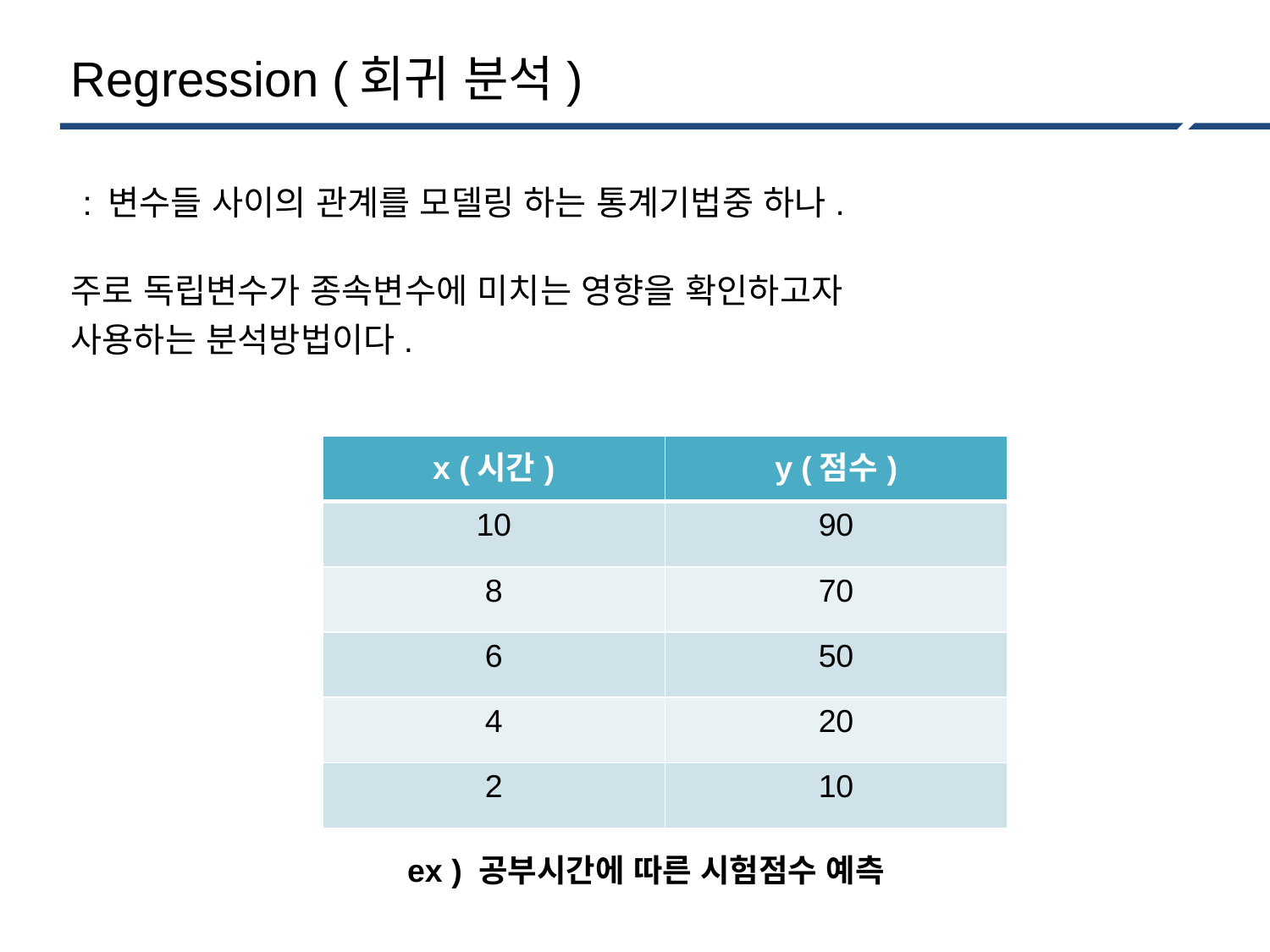

# Regression (회귀 분석)

 : 변수들 사이의 관계를 모델링 하는 통계기법중 하나.

주로 독립변수가 종속변수에 미치는 영향을 확인하고자                                    사용하는 분석방법이다.
| x (시간) | y (점수) |
| --- | --- |
| 10 | 90 |
| 8 | 70 |
| 6 | 50 |
| 4 | 20 |
| 2 | 10 |
ex ) 공부시간에 따른 시험점수 예측